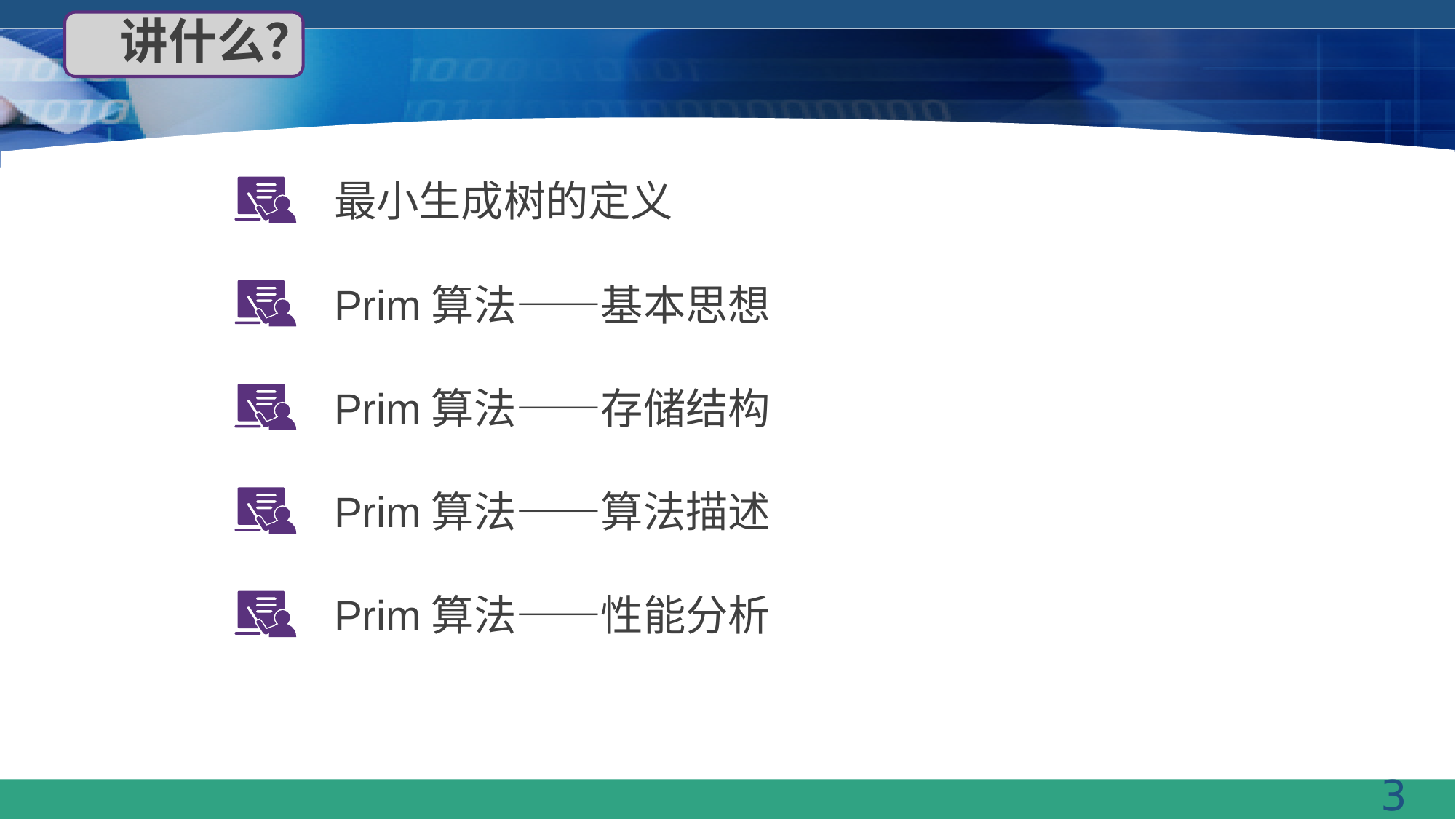

讲什么？

#
最小生成树的定义

Prim算法——基本思想

Prim算法——存储结构

Prim算法——算法描述

Prim算法——性能分析